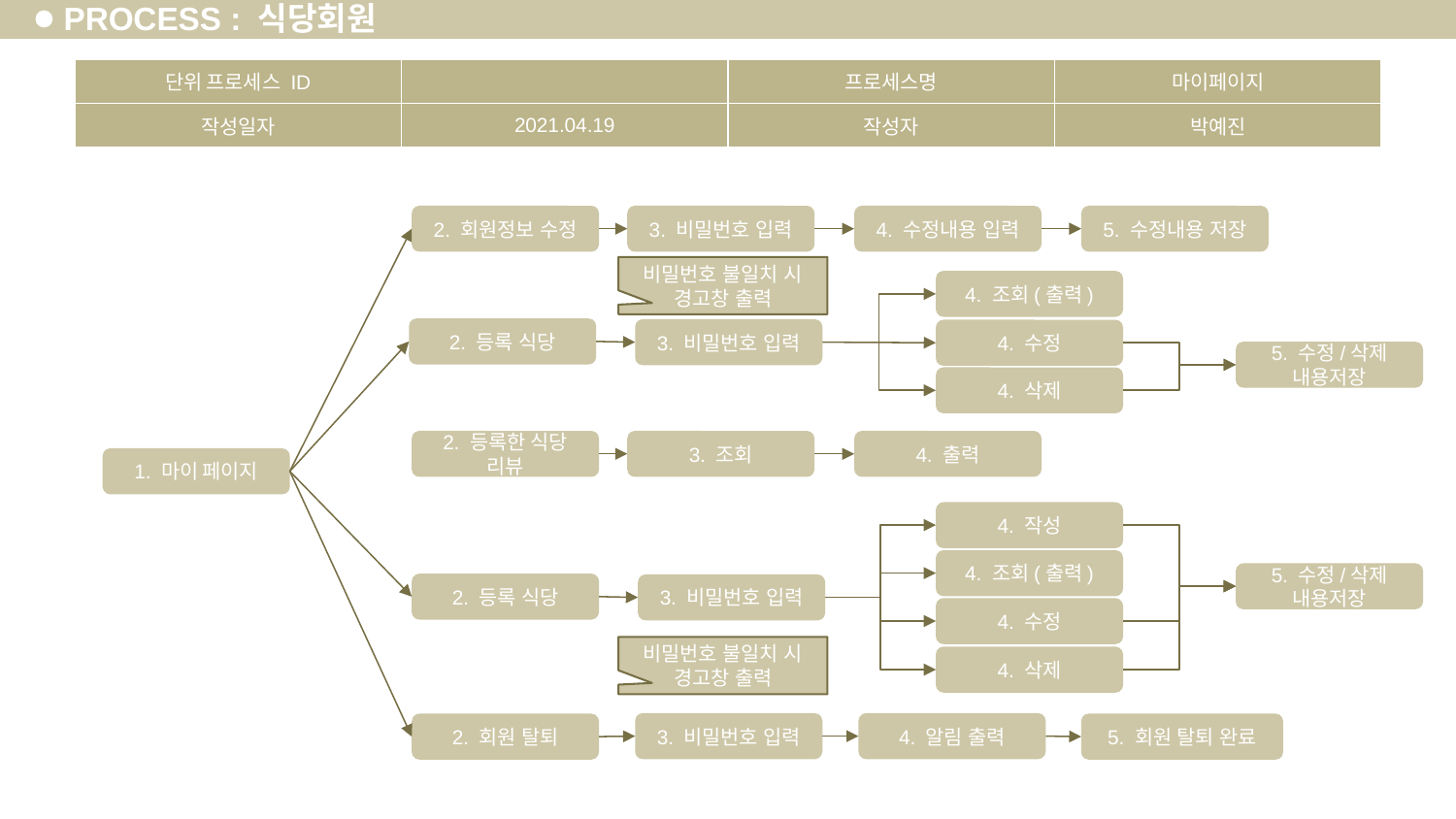

PROCESS : 식당회원
| 단위 프로세스 ID |  | 프로세스명 | 마이페이지 |
| --- | --- | --- | --- |
| 작성일자 | 2021.04.19 | 작성자 | 박예진 |
4. 수정내용 입력
5. 수정내용 저장
2. 회원정보 수정
3. 비밀번호 입력
비밀번호 불일치 시 경고창 출력
4. 조회(출력)
2. 등록 식당
3. 비밀번호 입력
4. 수정
5. 수정/삭제 내용저장
4. 삭제
4. 출력
2. 등록한 식당 리뷰
3. 조회
1. 마이 페이지
4. 작성
4. 조회(출력)
5. 수정/삭제 내용저장
2. 등록 식당
3. 비밀번호 입력
4. 수정
비밀번호 불일치 시 경고창 출력
4. 삭제
3. 비밀번호 입력
4. 알림 출력
2. 회원 탈퇴
5. 회원 탈퇴 완료